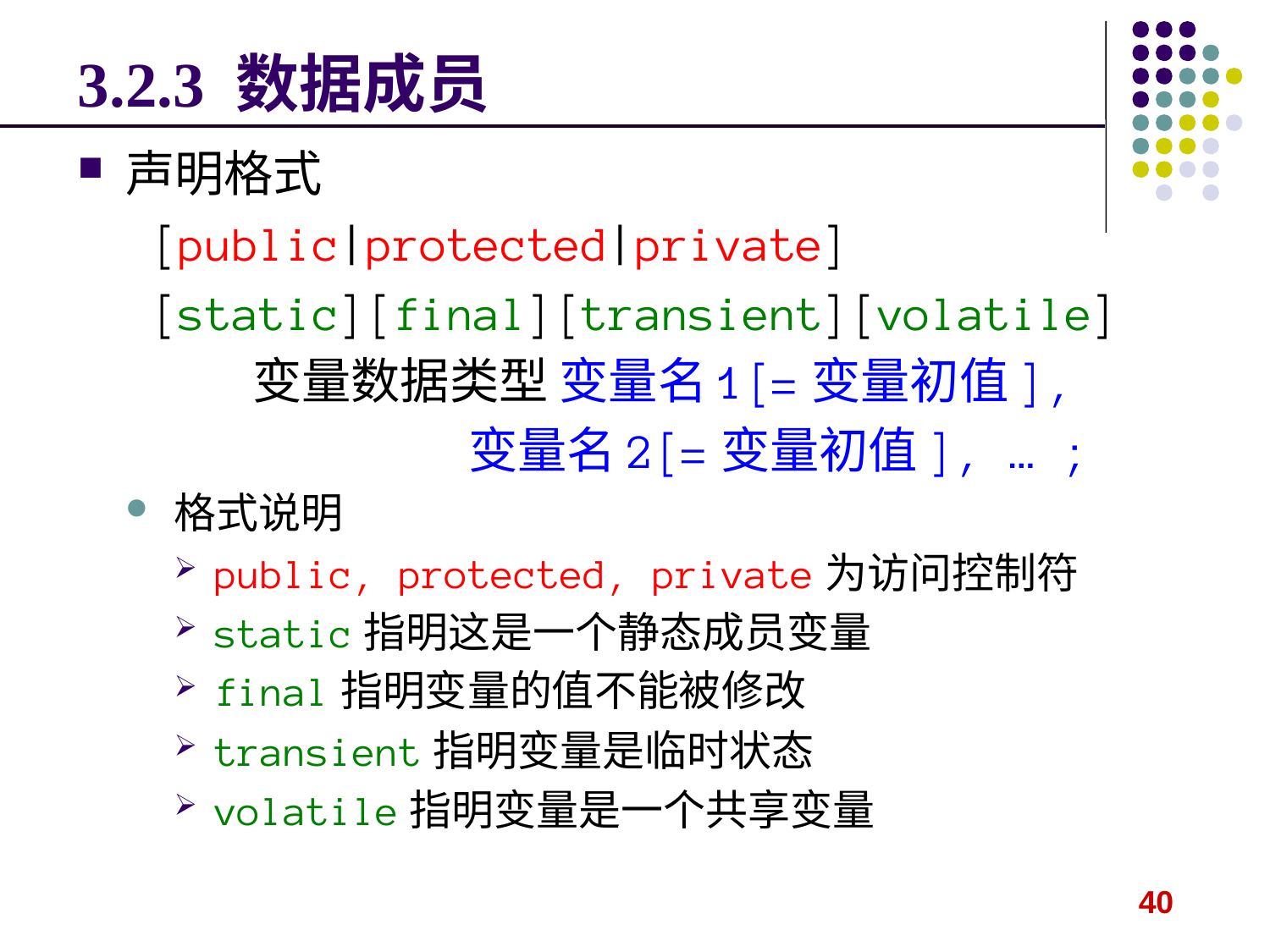

# 3.2.3 数据成员
声明格式
	 [public|protected|private]
	 [static][final][transient][volatile]
		变量数据类型 变量名1[=变量初值],
			       变量名2[=变量初值], … ;
格式说明
public, protected, private为访问控制符
static指明这是一个静态成员变量
final指明变量的值不能被修改
transient指明变量是临时状态
volatile指明变量是一个共享变量